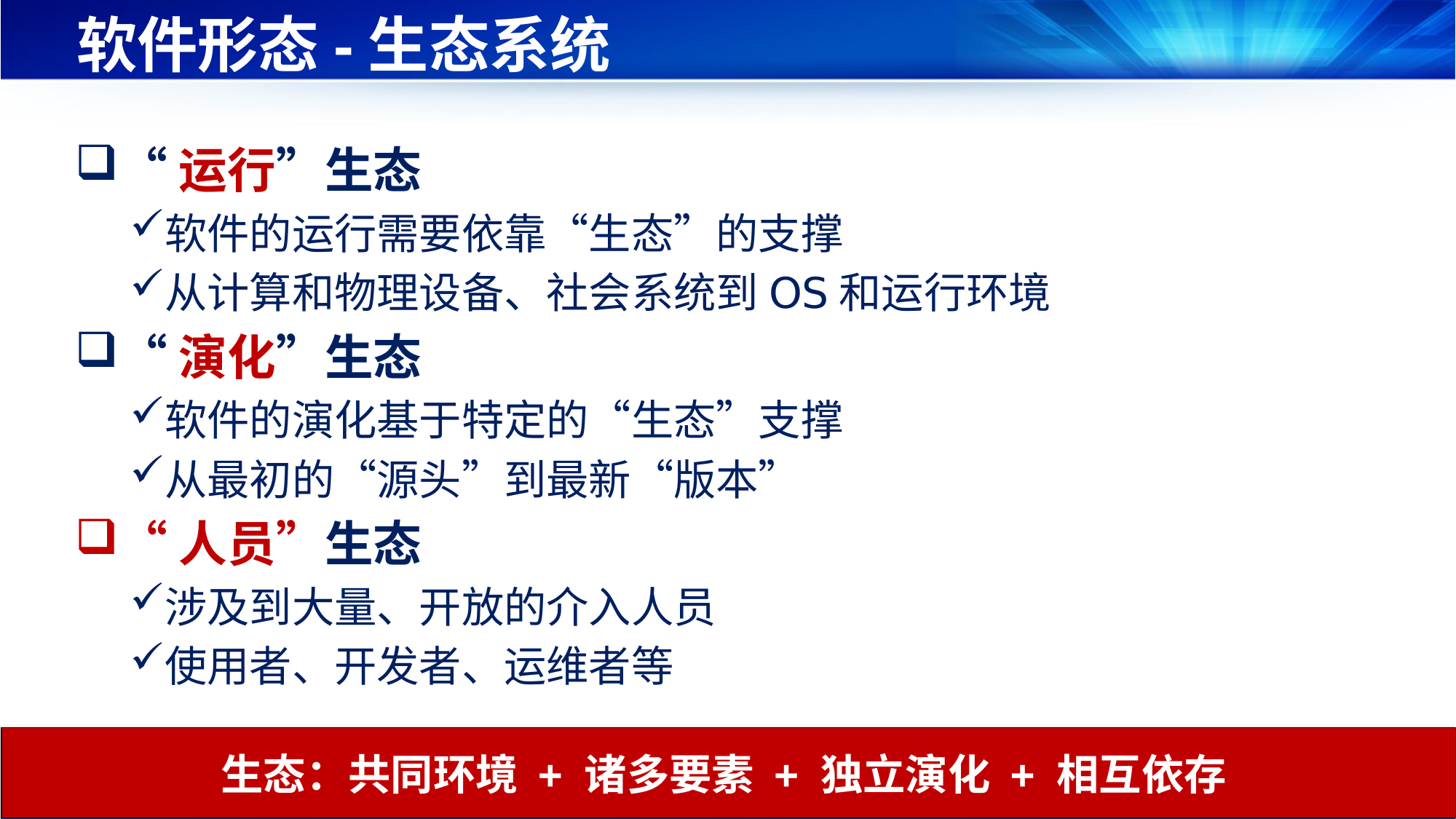

# 软件形态-生态系统
“运行”生态
软件的运行需要依靠“生态”的支撑
从计算和物理设备、社会系统到OS和运行环境
“演化”生态
软件的演化基于特定的“生态”支撑
从最初的“源头”到最新“版本”
“人员”生态
涉及到大量、开放的介入人员
使用者、开发者、运维者等
生态：共同环境 + 诸多要素 + 独立演化 + 相互依存